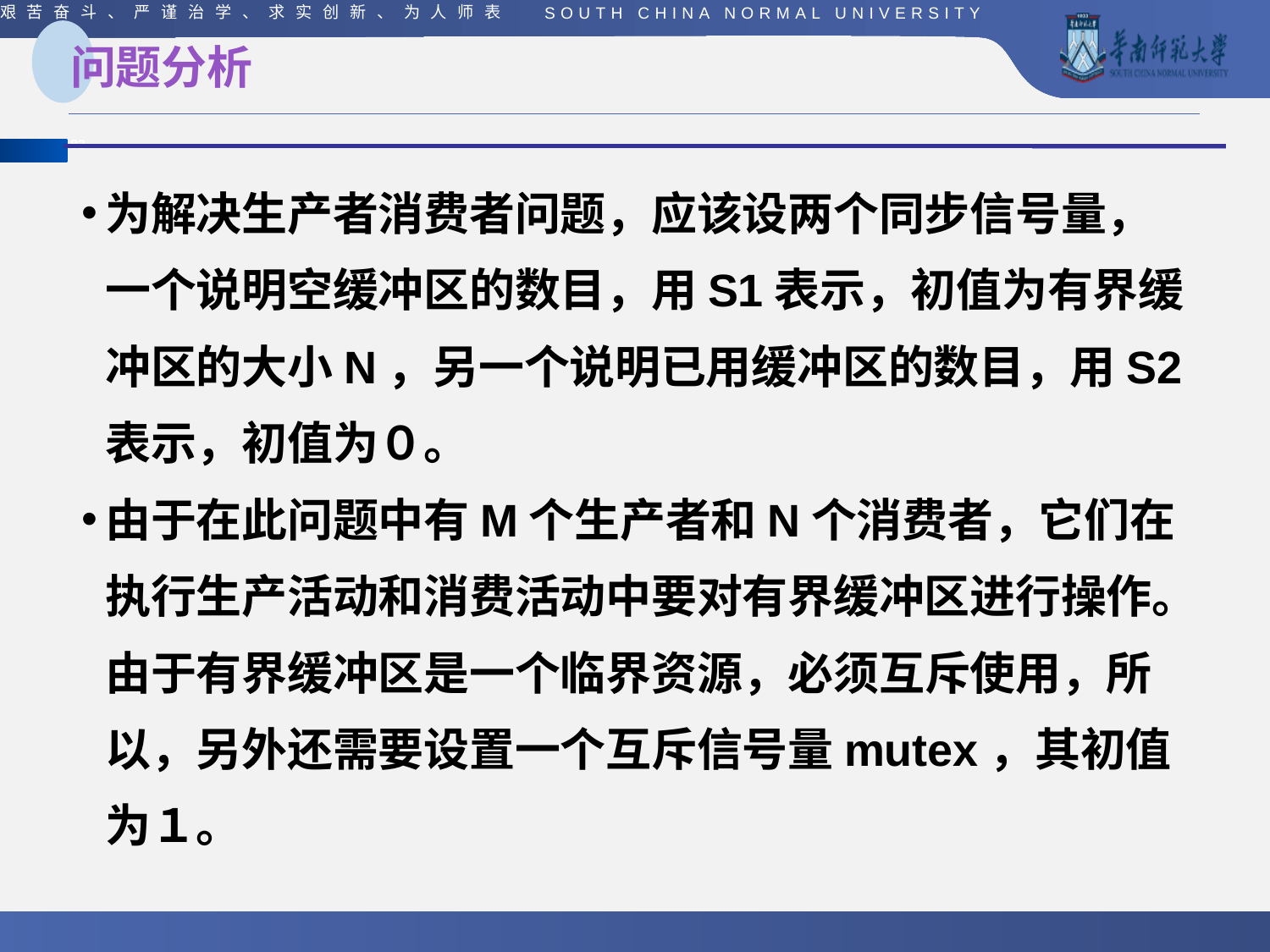

# 问题分析
为解决生产者消费者问题，应该设两个同步信号量，一个说明空缓冲区的数目，用S1表示，初值为有界缓冲区的大小N，另一个说明已用缓冲区的数目，用S2表示，初值为０。
由于在此问题中有M个生产者和N个消费者，它们在执行生产活动和消费活动中要对有界缓冲区进行操作。由于有界缓冲区是一个临界资源，必须互斥使用，所以，另外还需要设置一个互斥信号量mutex，其初值为１。

82